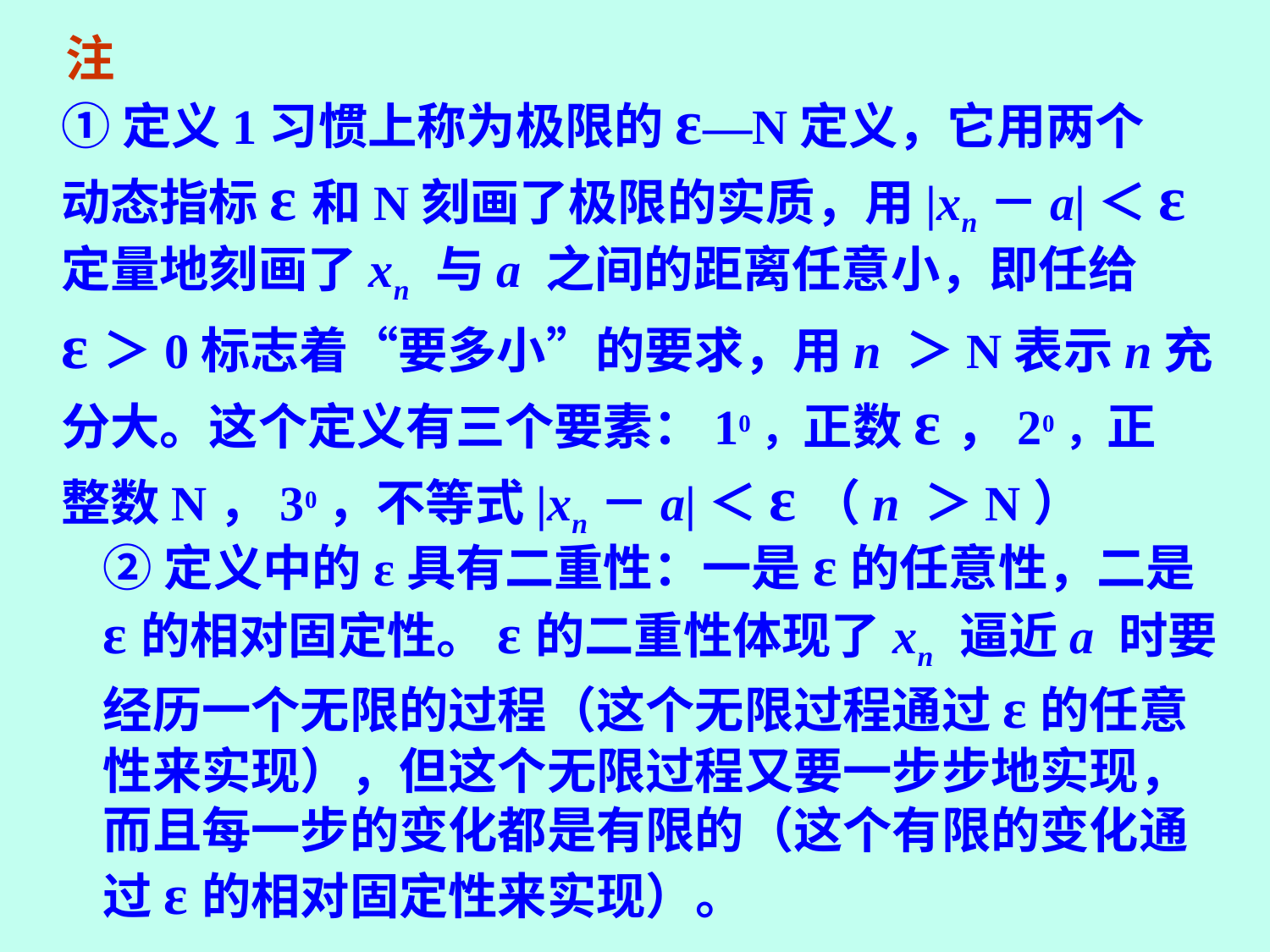

注
①定义1习惯上称为极限的ε—N定义，它用两个
动态指标ε和N刻画了极限的实质，用|xn－a|＜ε
定量地刻画了xn  与a 之间的距离任意小，即任给
ε＞0标志着“要多小”的要求，用n ＞N表示n充
分大。这个定义有三个要素：10，正数ε，20，正
整数N，30，不等式|xn－a|＜ε（n ＞N）
②定义中的ε具有二重性：一是ε的任意性，二是
ε的相对固定性。ε的二重性体现了xn  逼近a 时要
经历一个无限的过程（这个无限过程通过ε的任意
性来实现），但这个无限过程又要一步步地实现，
而且每一步的变化都是有限的（这个有限的变化通
过ε的相对固定性来实现）。